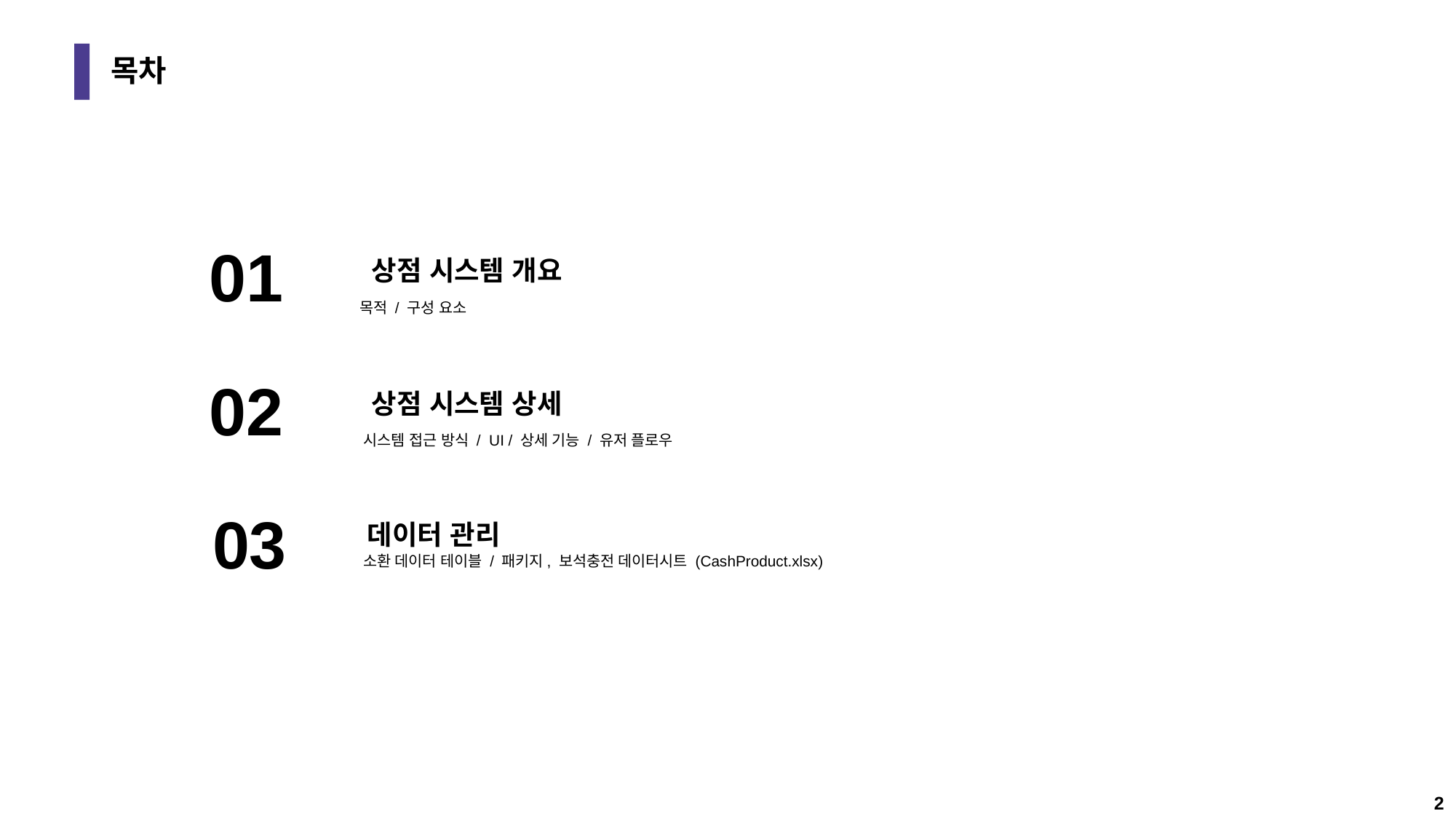

# 목차
01
상점 시스템 개요
목적 / 구성 요소
02
상점 시스템 상세
시스템 접근 방식 /  UI / 상세 기능 / 유저 플로우
소환 데이터 테이블 / 패키지, 보석충전 데이터시트 (CashProduct.xlsx)
03
데이터 관리